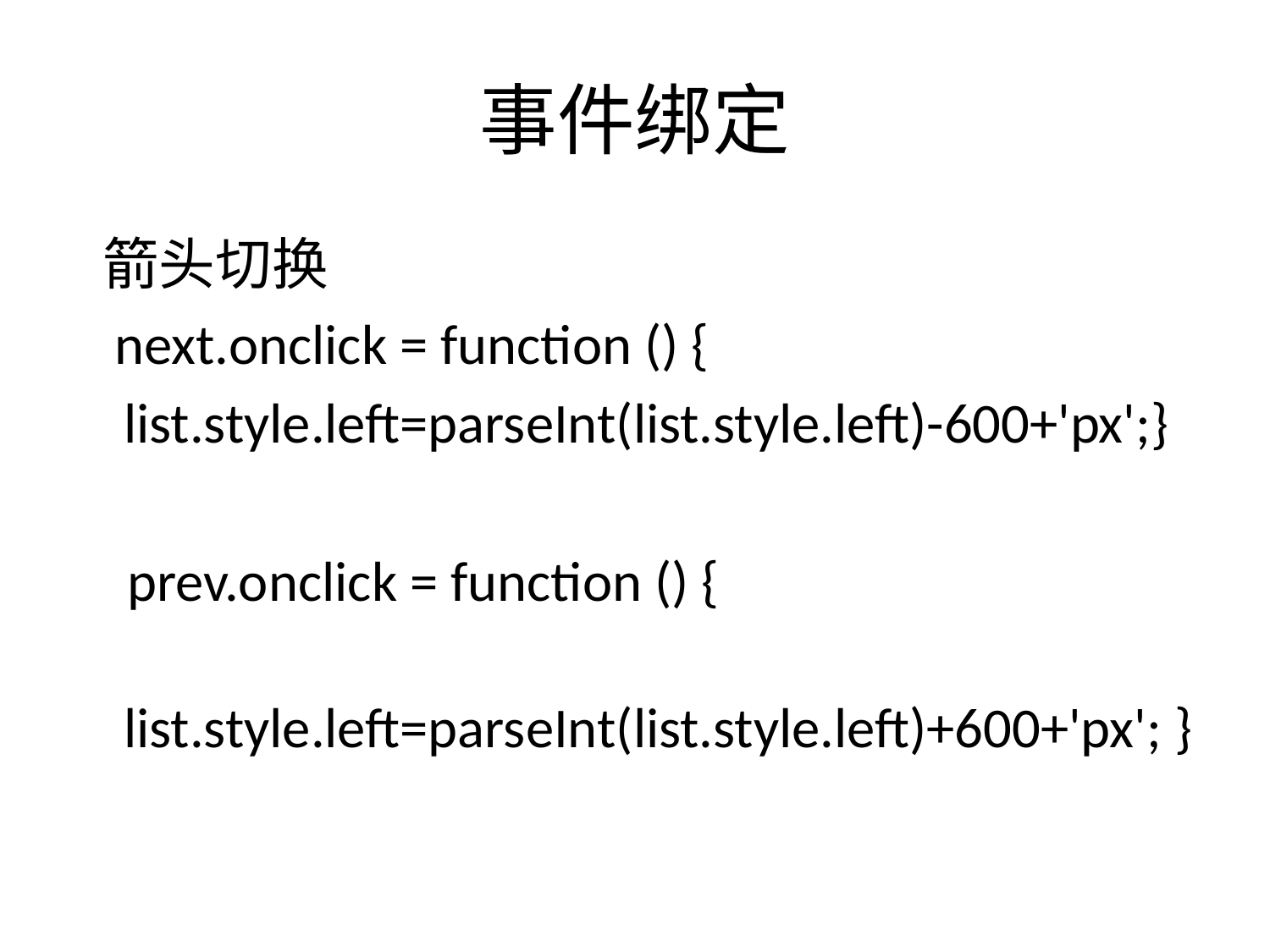

# 事件绑定
 箭头切换
   next.onclick = function () {
	list.style.left=parseInt(list.style.left)-600+'px';}

    prev.onclick = function () {
			 list.style.left=parseInt(list.style.left)+600+'px'; }